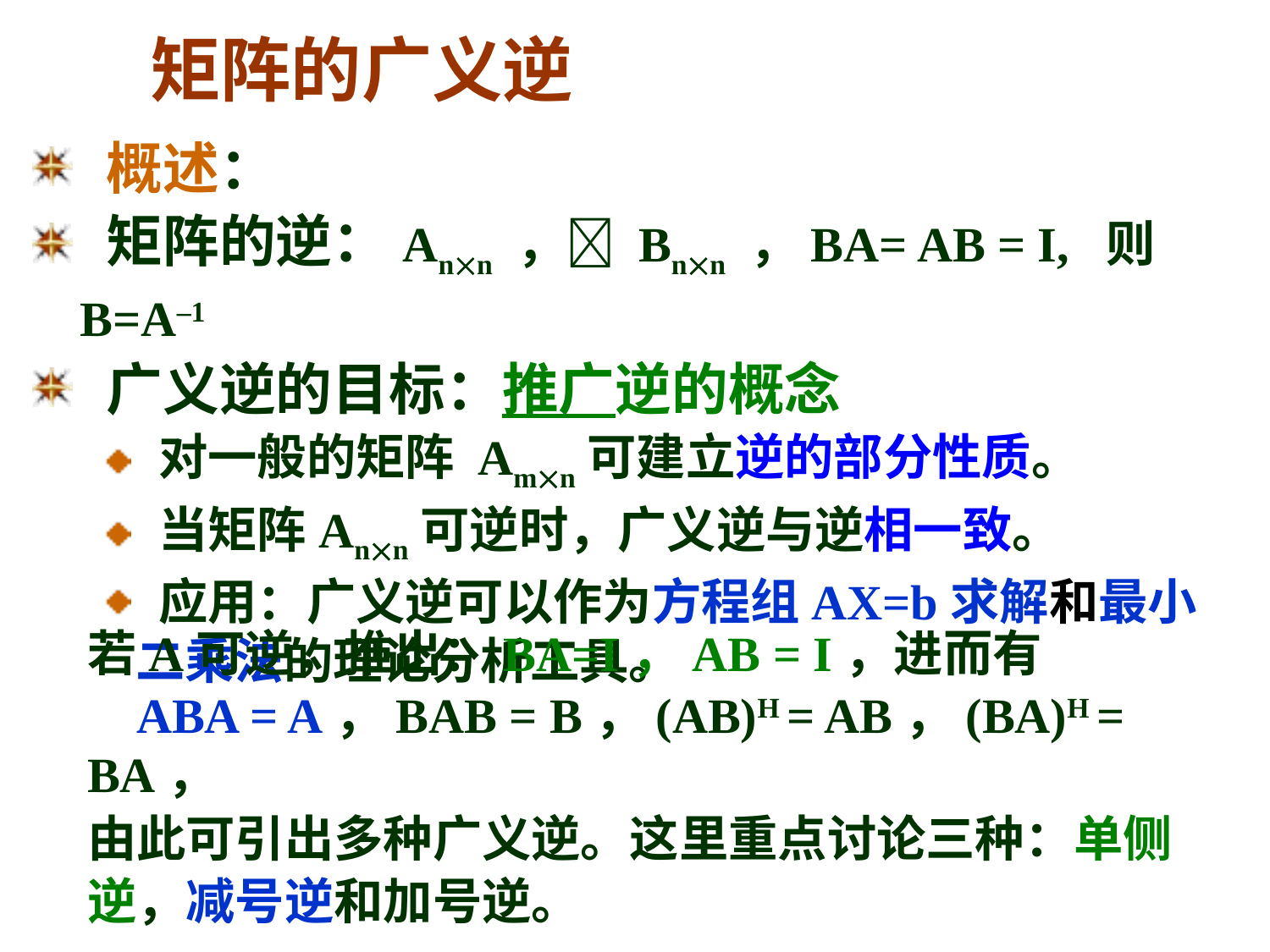

# 矩阵的广义逆
 概述：
 矩阵的逆：An×n ，∃ Bn×n ，BA= AB = I,  则 B=A–1
 广义逆的目标：推广逆的概念
 对一般的矩阵 Am×n可建立逆的部分性质。
 当矩阵An×n可逆时，广义逆与逆相一致。
 应用：广义逆可以作为方程组AX=b求解和最小二乘法的理论分析工具。
若A可逆，推出：BA=I，AB = I，进而有
    ABA = A，BAB = B，(AB)H = AB，(BA)H = BA，
由此可引出多种广义逆。这里重点讨论三种：单侧逆，减号逆和加号逆。